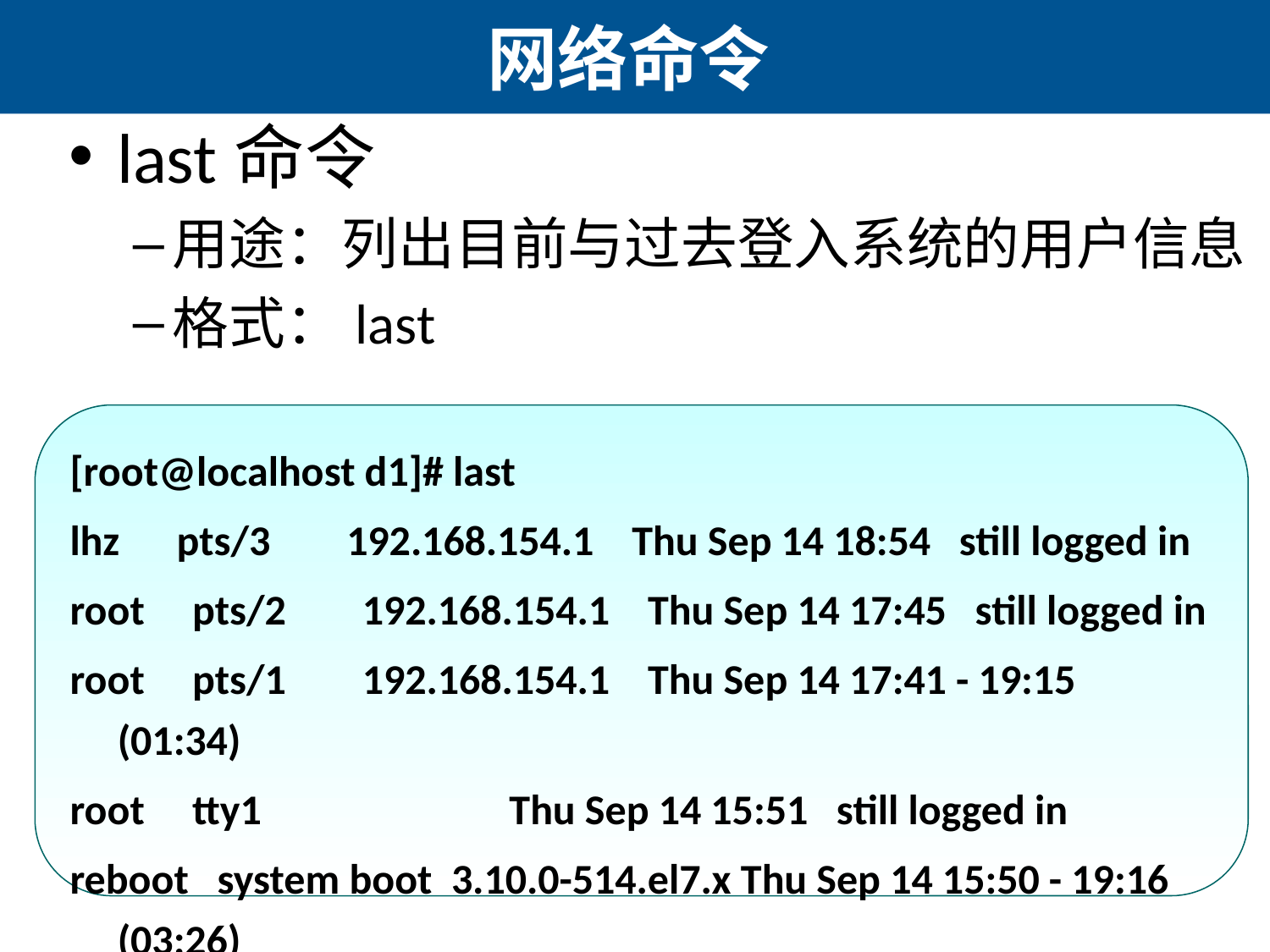

# 网络命令
last命令
用途：列出目前与过去登入系统的用户信息
格式：last
[root@localhost d1]# last
lhz      pts/3        192.168.154.1    Thu Sep 14 18:54   still logged in
root     pts/2        192.168.154.1    Thu Sep 14 17:45   still logged in
root     pts/1        192.168.154.1    Thu Sep 14 17:41 - 19:15  (01:34)
root     tty1                          Thu Sep 14 15:51   still logged in
reboot   system boot  3.10.0-514.el7.x Thu Sep 14 15:50 - 19:16  (03:26)